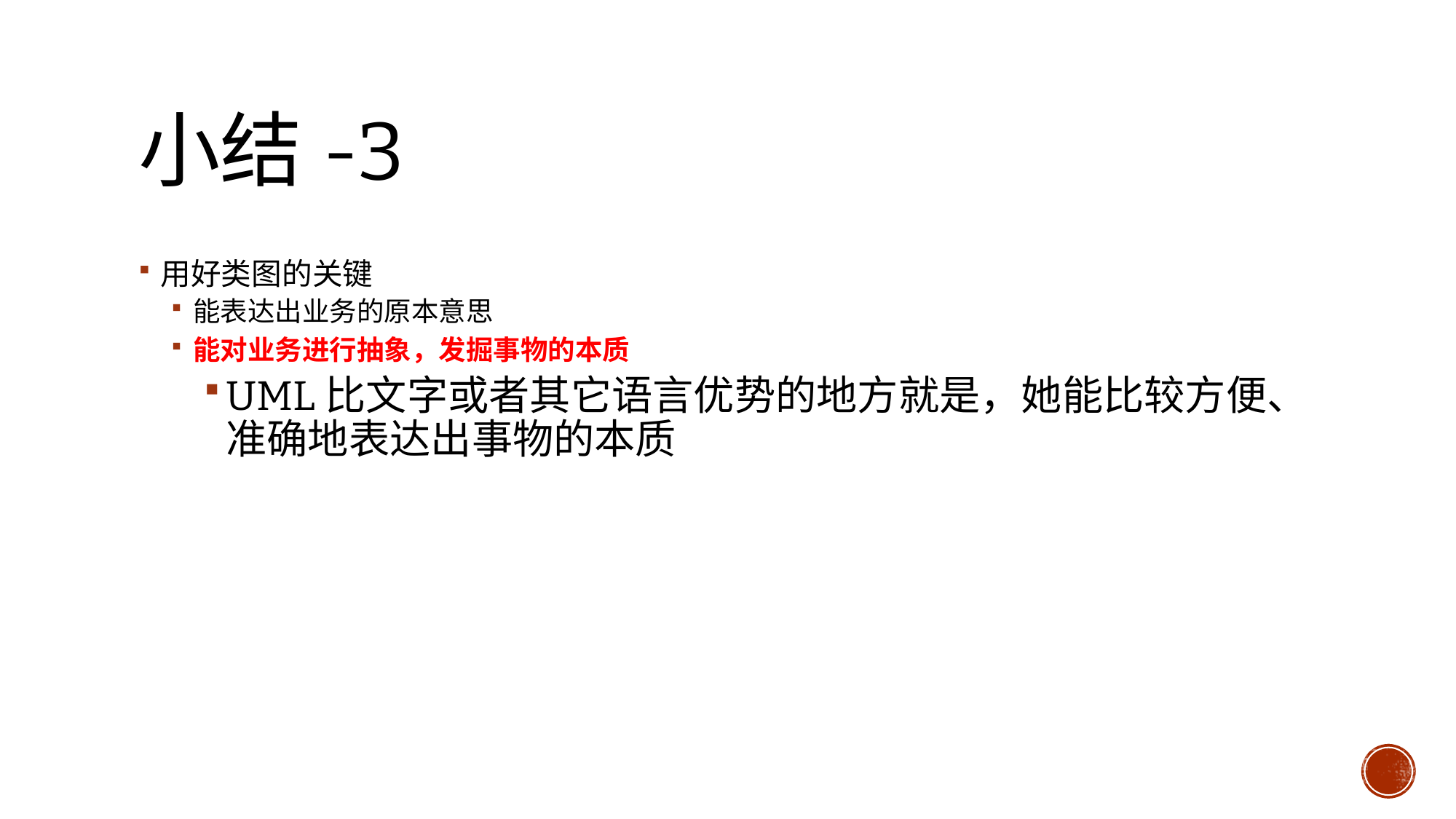

# 小结-3
用好类图的关键
能表达出业务的原本意思
能对业务进行抽象，发掘事物的本质
UML比文字或者其它语言优势的地方就是，她能比较方便、准确地表达出事物的本质